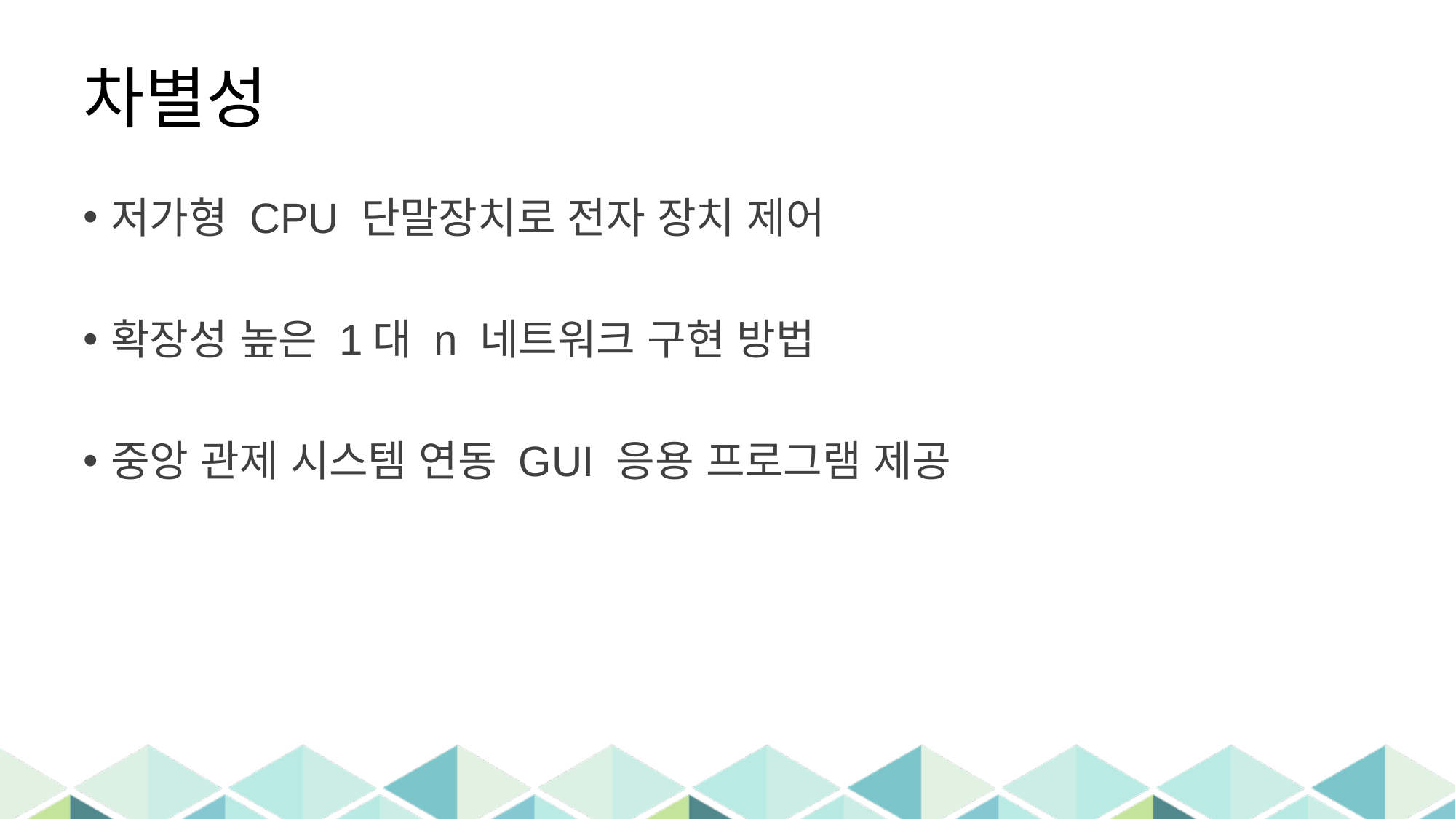

# 차별성
저가형 CPU 단말장치로 전자 장치 제어

확장성 높은 1대 n 네트워크 구현 방법

중앙 관제 시스템 연동 GUI 응용 프로그램 제공